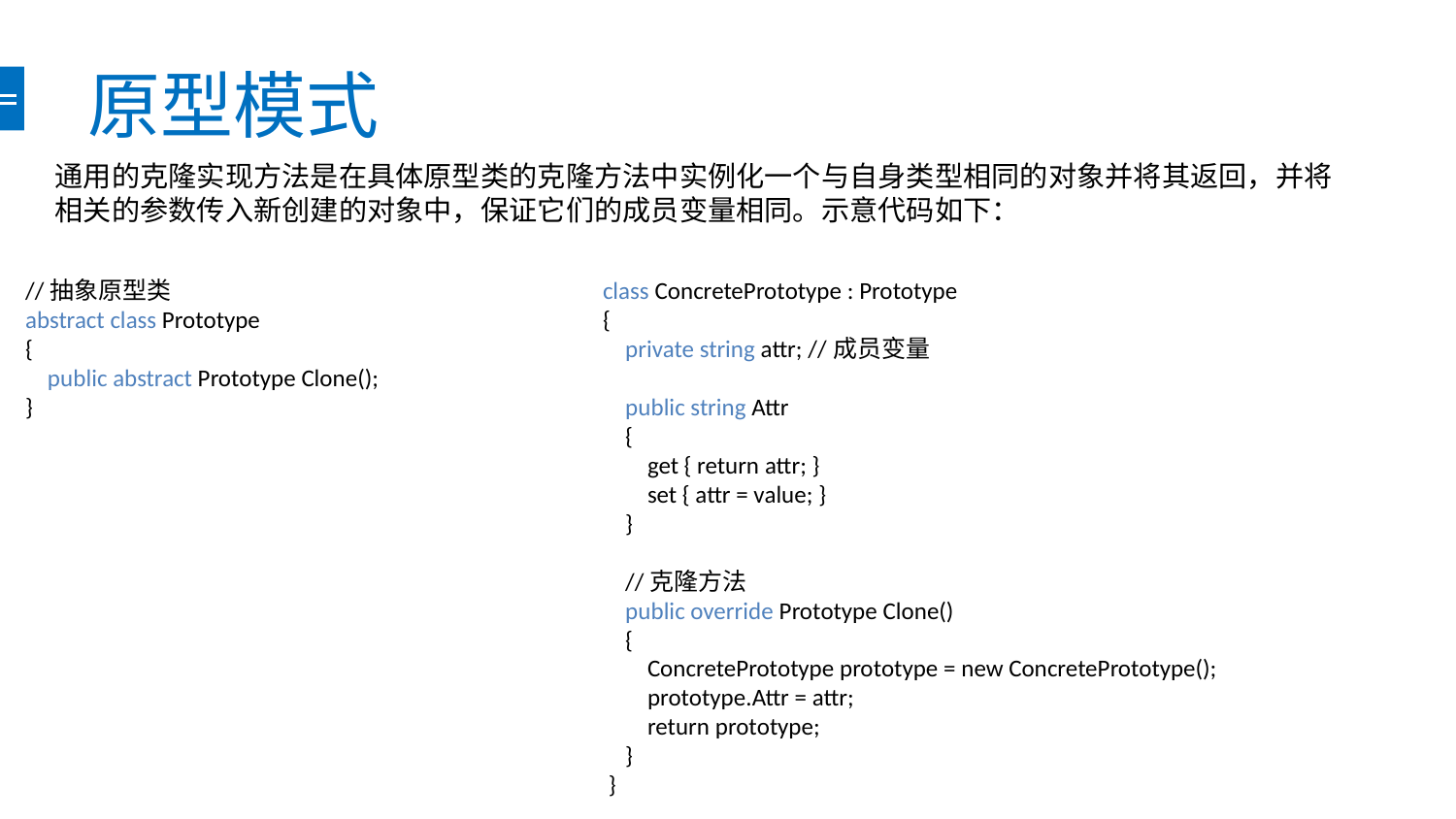

# 原型模式
通用的克隆实现方法是在具体原型类的克隆方法中实例化一个与自身类型相同的对象并将其返回，并将相关的参数传入新创建的对象中，保证它们的成员变量相同。示意代码如下：
//抽象原型类
abstract class Prototype
{
    public abstract Prototype Clone();
}
class ConcretePrototype : Prototype
{
    private string attr; //成员变量

    public string Attr
    {
        get { return attr; }
        set { attr = value; }
    }

    //克隆方法
    public override Prototype Clone()
    {
        ConcretePrototype prototype = new ConcretePrototype();
        prototype.Attr = attr;
        return prototype;
    }
 }